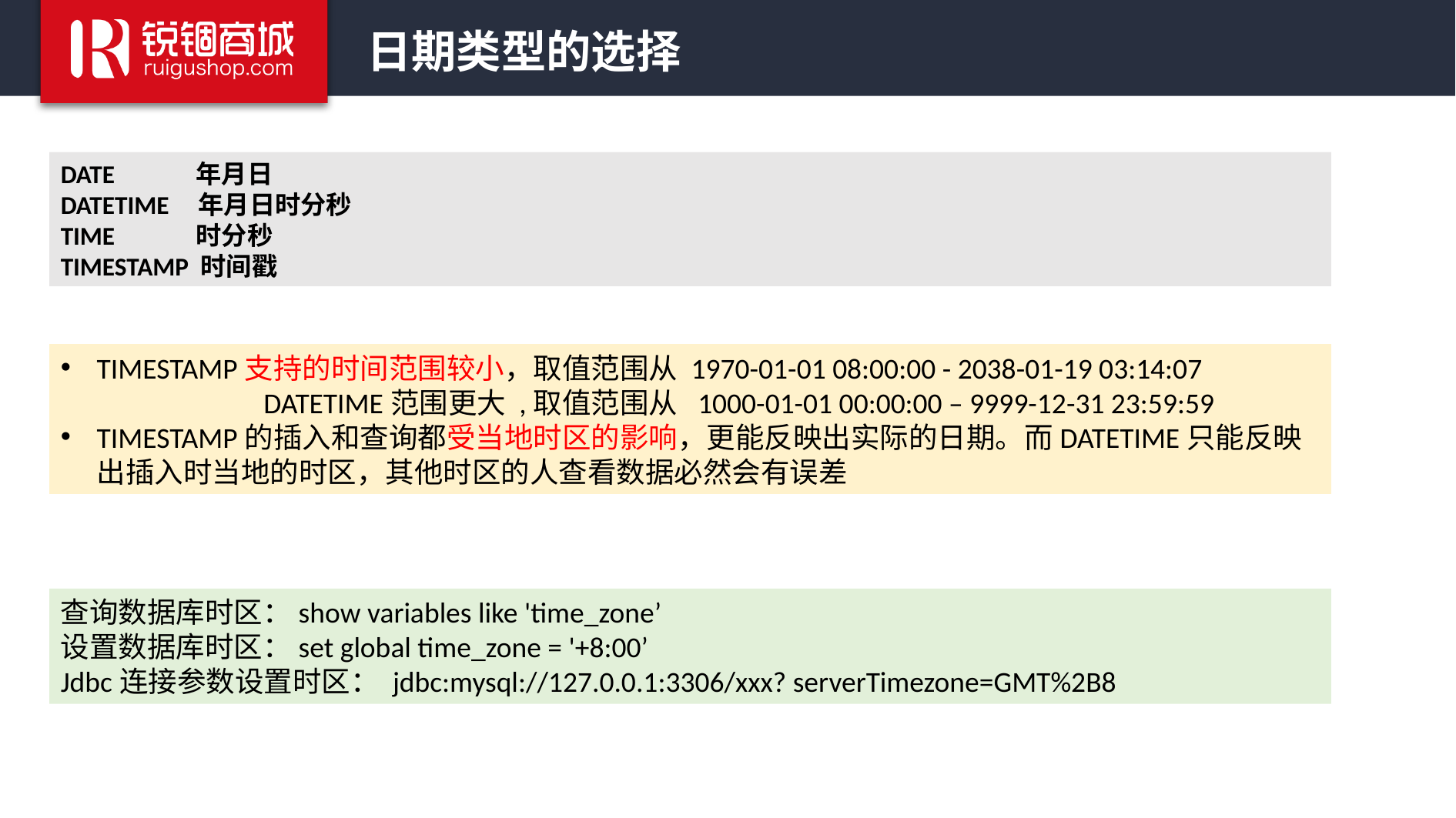

日期类型的选择
DATE             年月日
DATETIME    年月日时分秒
TIME             时分秒
TIMESTAMP 时间戳
TIMESTAMP支持的时间范围较小，取值范围从 1970-01-01 08:00:00 - 2038-01-19 03:14:07
                               DATETIME范围更大 ,取值范围从  1000-01-01 00:00:00 – 9999-12-31 23:59:59
TIMESTAMP的插入和查询都受当地时区的影响，更能反映出实际的日期。而DATETIME只能反映出插入时当地的时区，其他时区的人查看数据必然会有误差
查询数据库时区：show variables like 'time_zone’
设置数据库时区：set global time_zone = '+8:00’
Jdbc连接参数设置时区： jdbc:mysql://127.0.0.1:3306/xxx? serverTimezone=GMT%2B8